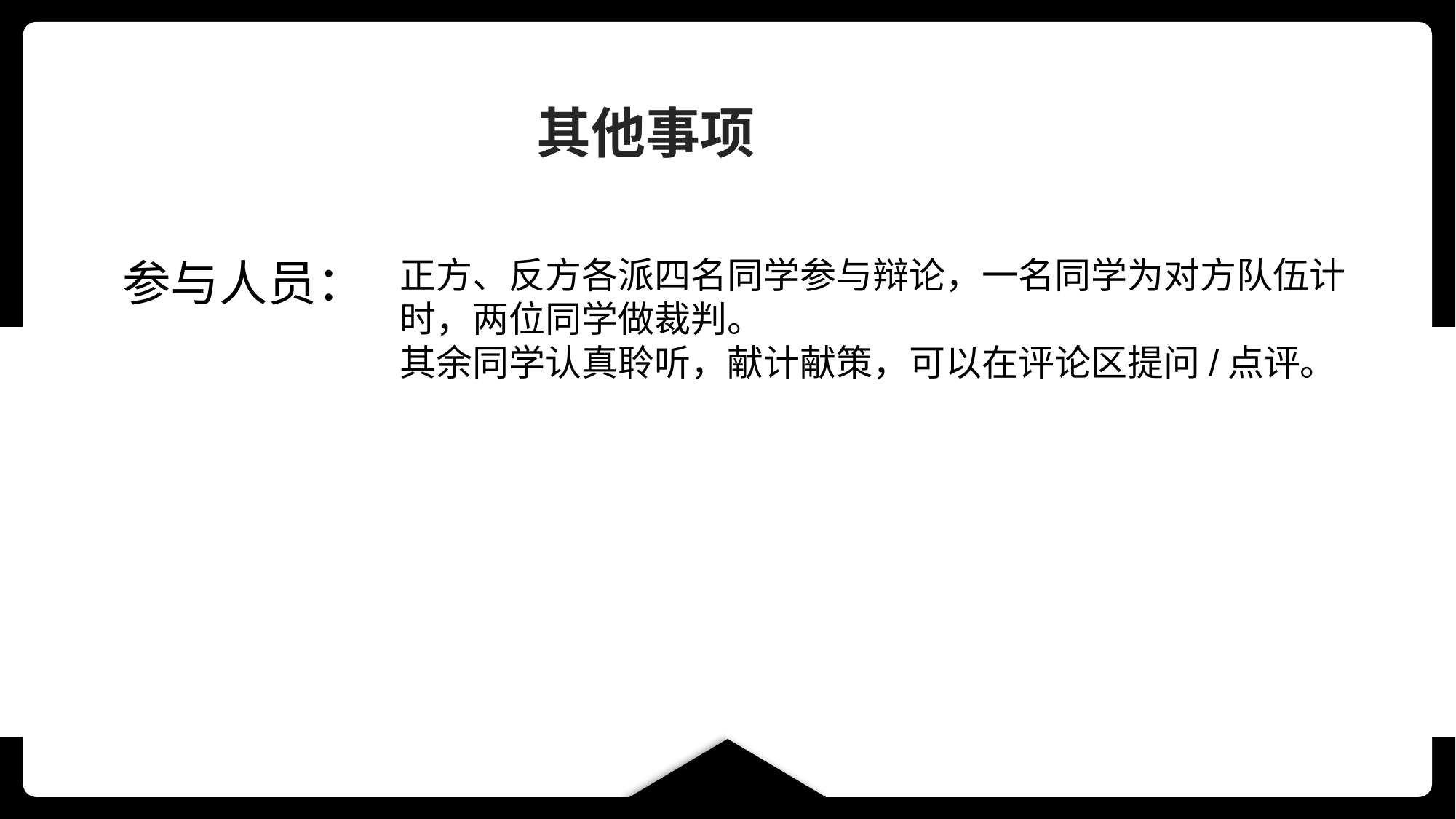

其他事项
参与人员：
正方、反方各派四名同学参与辩论，一名同学为对方队伍计时，两位同学做裁判。
其余同学认真聆听，献计献策，可以在评论区提问/点评。